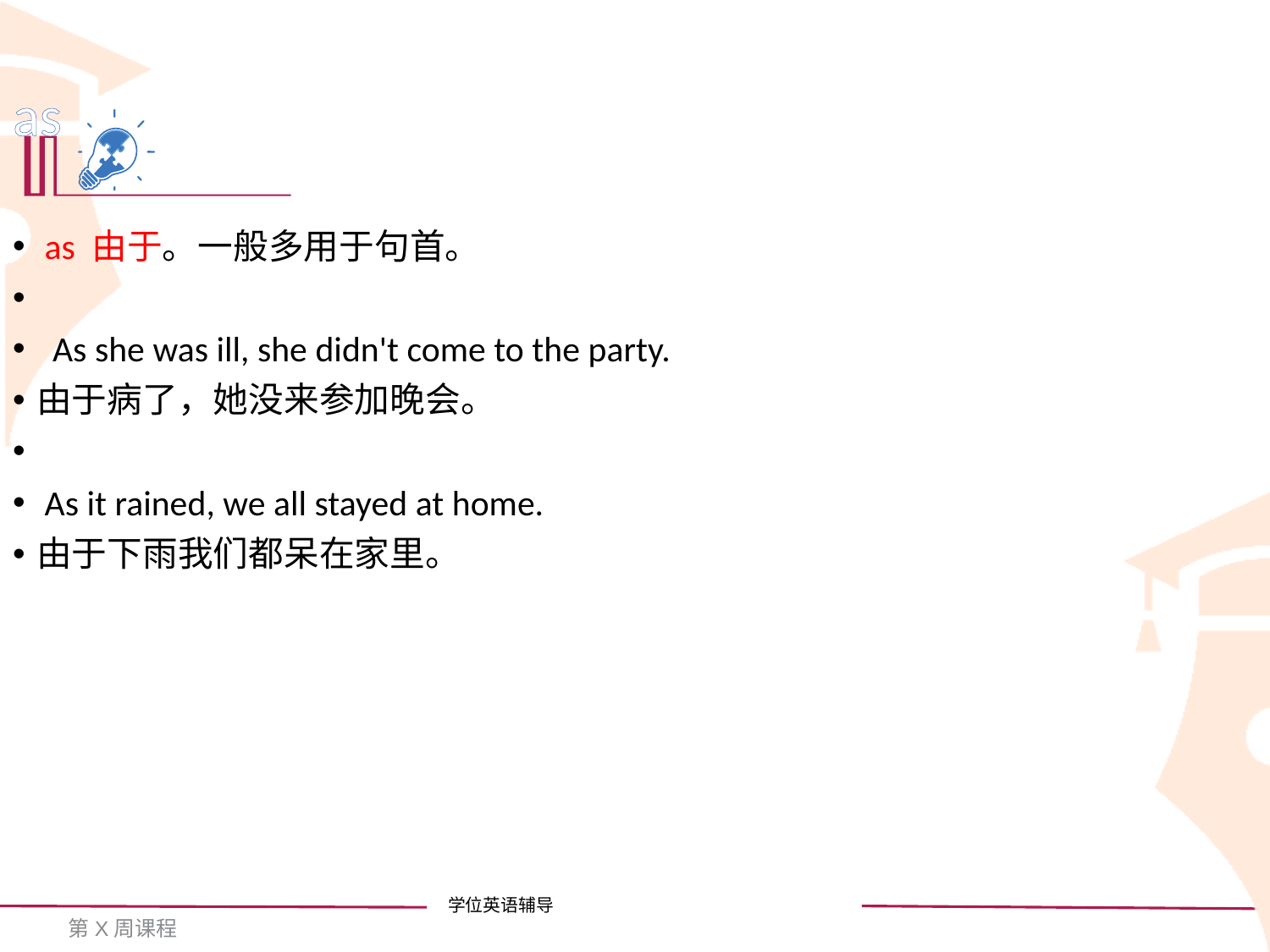

as

 as 由于。一般多用于句首。

  As she was ill, she didn't come to the party.
由于病了，她没来参加晚会。

 As it rained, we all stayed at home.
由于下雨我们都呆在家里。